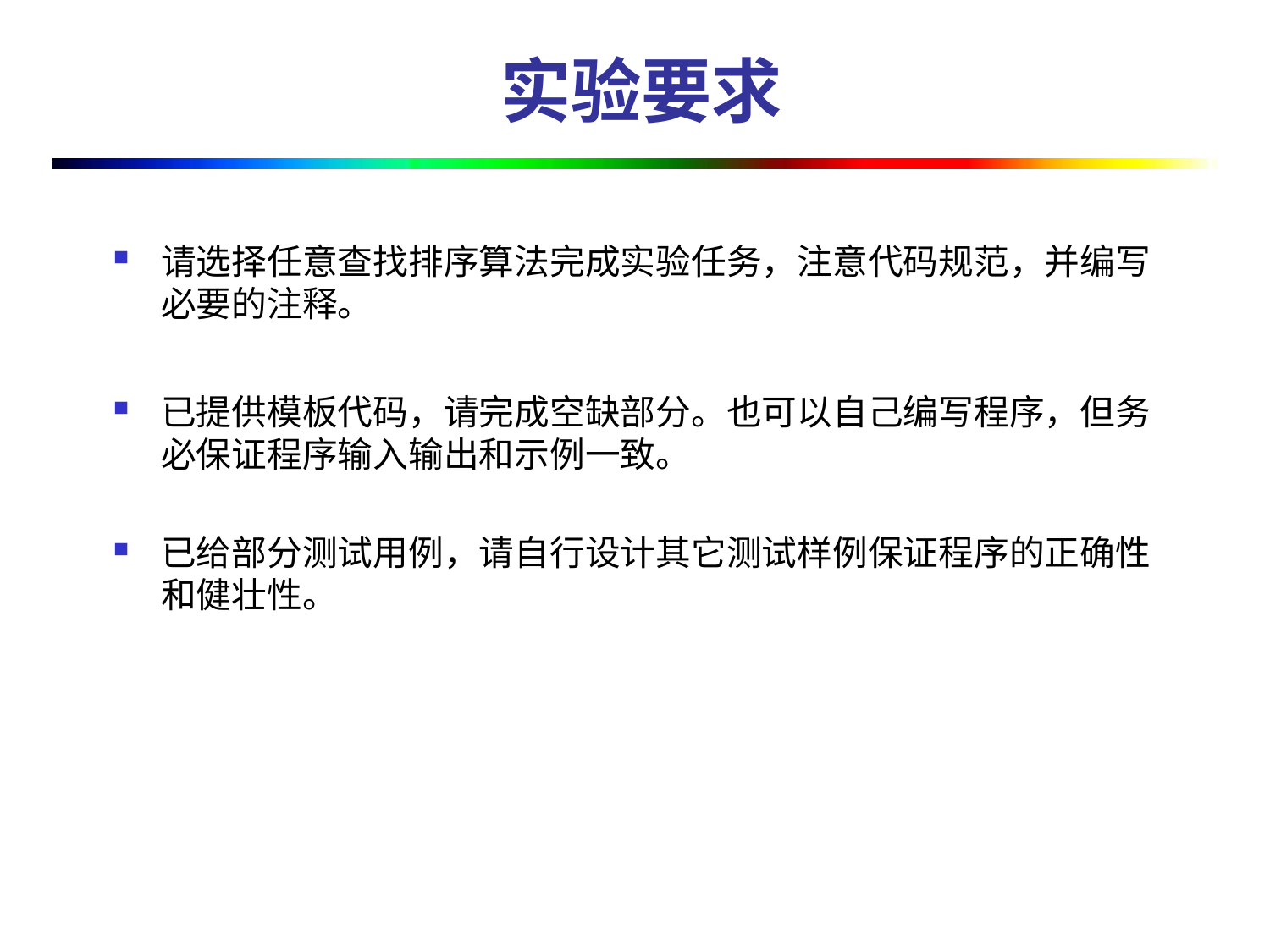

# 实验要求
请选择任意查找排序算法完成实验任务，注意代码规范，并编写必要的注释。

已提供模板代码，请完成空缺部分。也可以自己编写程序，但务必保证程序输入输出和示例一致。

已给部分测试用例，请自行设计其它测试样例保证程序的正确性和健壮性。